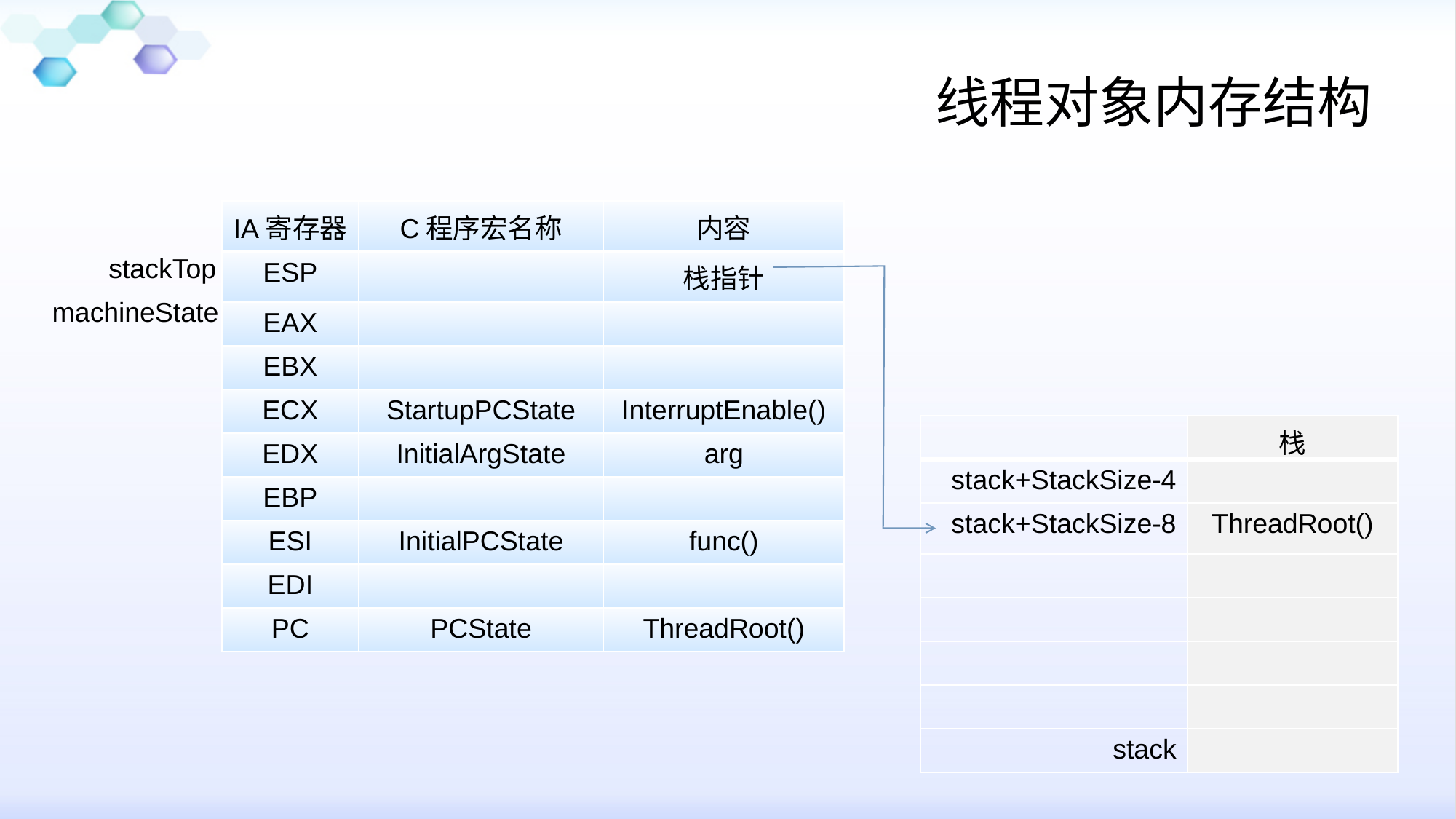

# 线程对象内存结构
| IA寄存器 | C程序宏名称 | 内容 |
| --- | --- | --- |
| ESP |  | 栈指针 |
| EAX |  |  |
| EBX |  |  |
| ECX | StartupPCState | InterruptEnable() |
| EDX | InitialArgState | arg |
| EBP |  |  |
| ESI | InitialPCState | func() |
| EDI |  |  |
| PC | PCState | ThreadRoot() |
stackTop

machineState
|  | 栈 |
| --- | --- |
| stack+StackSize-4 |  |
| stack+StackSize-8 | ThreadRoot() |
|  |  |
|  |  |
|  |  |
|  |  |
| stack |  |